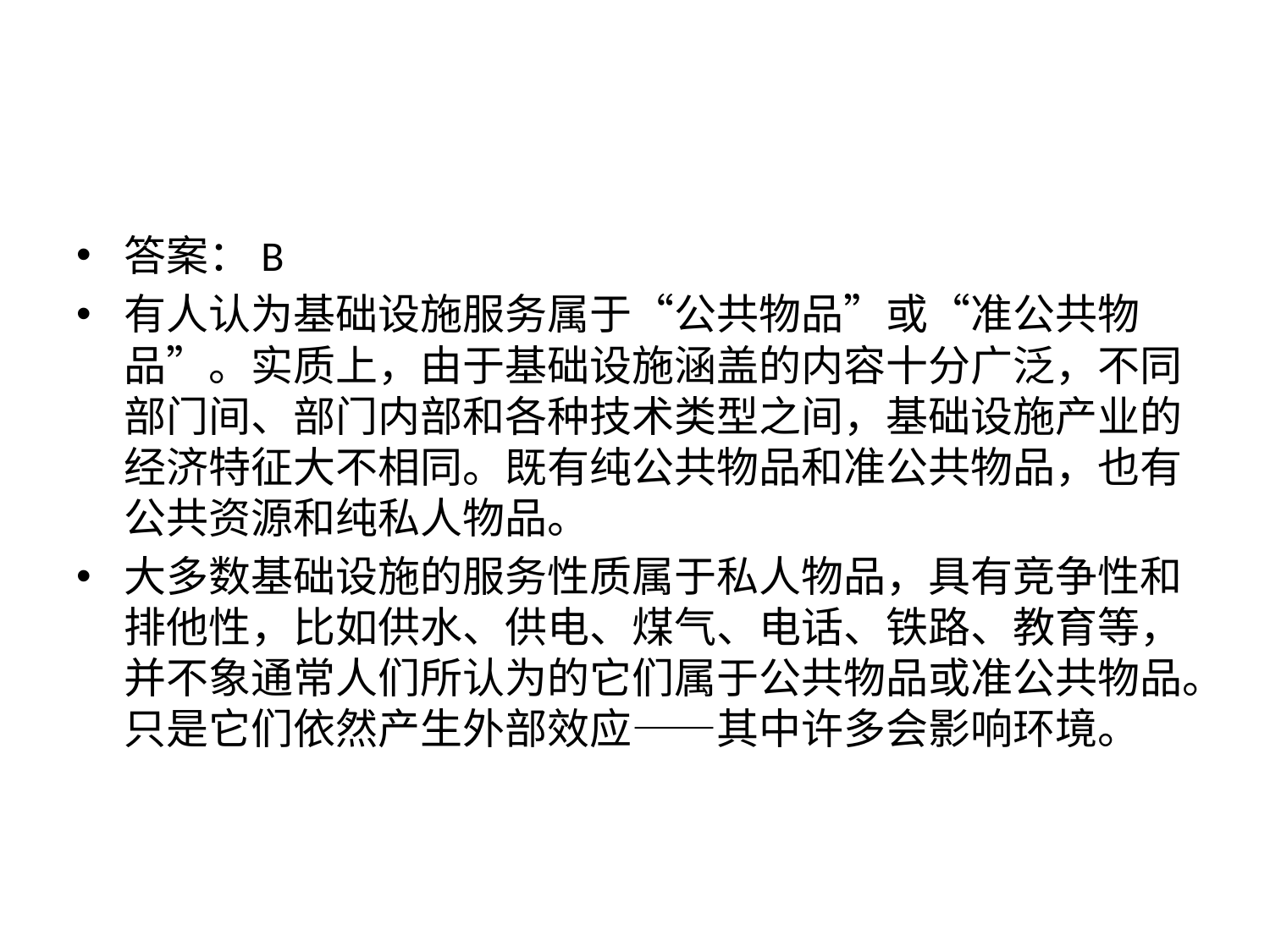

答案：B
有人认为基础设施服务属于“公共物品”或“准公共物品”。实质上，由于基础设施涵盖的内容十分广泛，不同部门间、部门内部和各种技术类型之间，基础设施产业的经济特征大不相同。既有纯公共物品和准公共物品，也有公共资源和纯私人物品。
大多数基础设施的服务性质属于私人物品，具有竞争性和排他性，比如供水、供电、煤气、电话、铁路、教育等，并不象通常人们所认为的它们属于公共物品或准公共物品。只是它们依然产生外部效应——其中许多会影响环境。